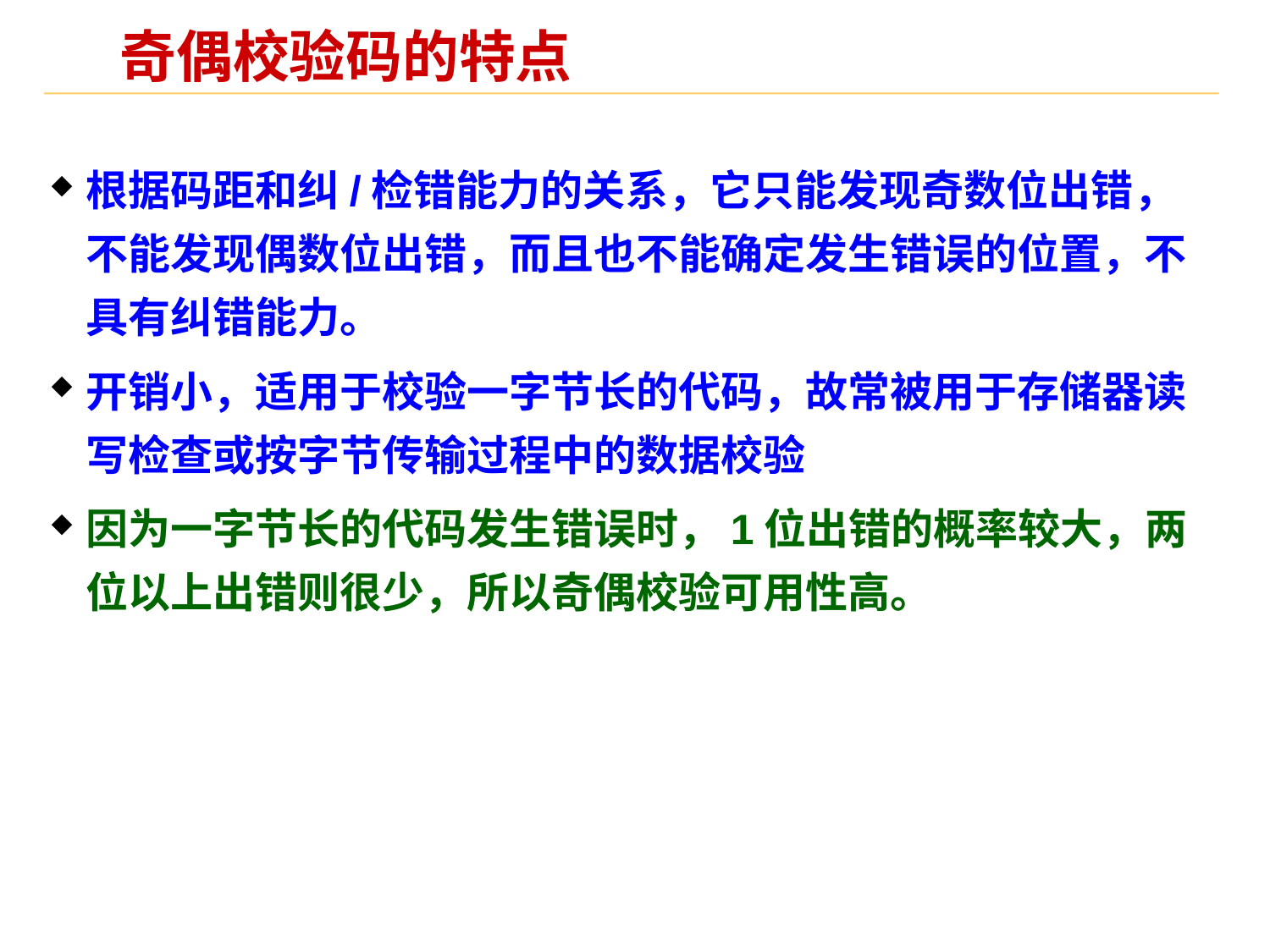

# 奇偶校验码的特点

根据码距和纠/检错能力的关系，它只能发现奇数位出错，不能发现偶数位出错，而且也不能确定发生错误的位置，不具有纠错能力。
开销小，适用于校验一字节长的代码，故常被用于存储器读写检查或按字节传输过程中的数据校验
因为一字节长的代码发生错误时，1位出错的概率较大，两位以上出错则很少，所以奇偶校验可用性高。
50